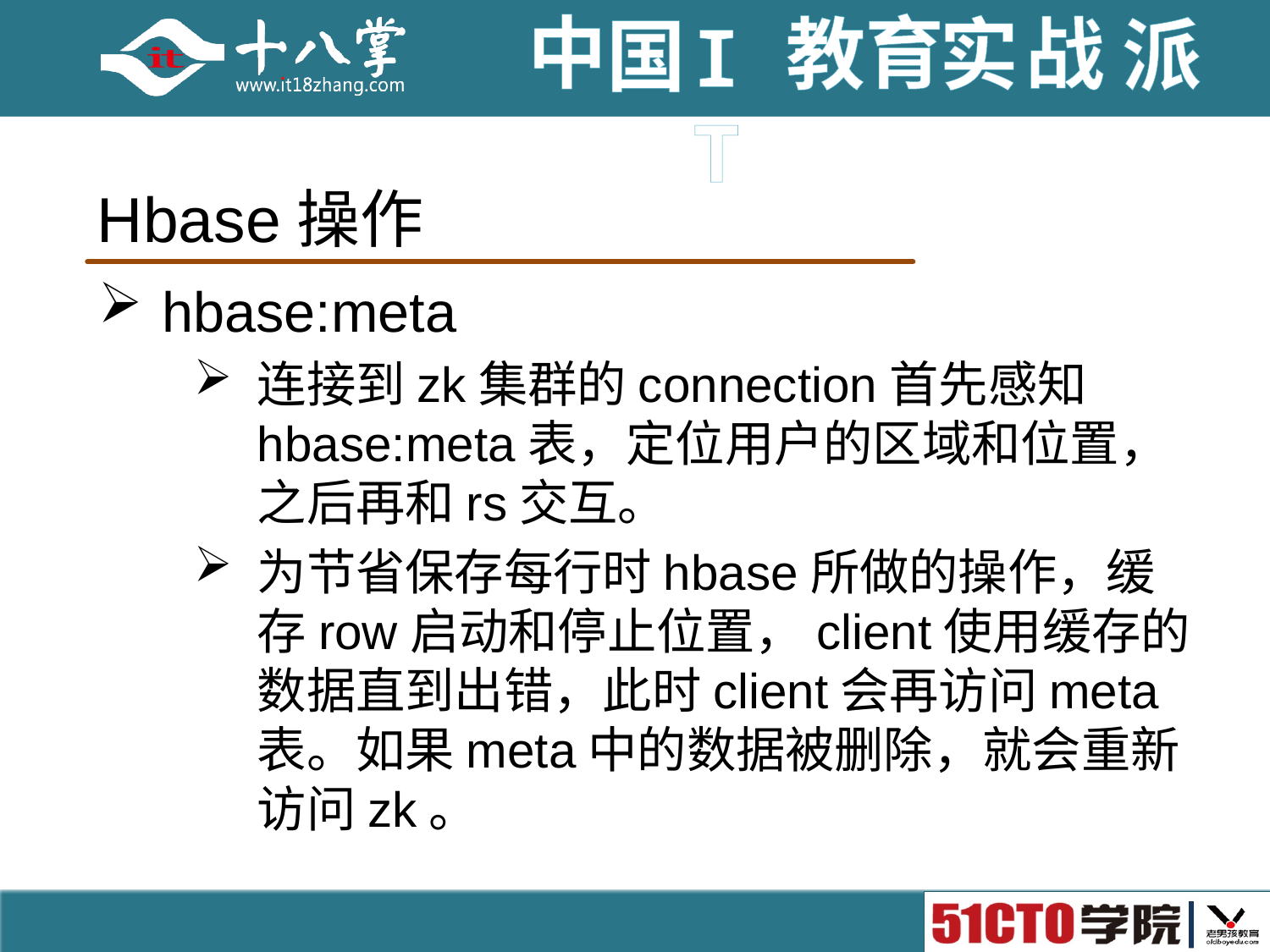

# Hbase操作
hbase:meta
连接到zk集群的connection首先感知hbase:meta表，定位用户的区域和位置，之后再和rs交互。
为节省保存每行时hbase所做的操作，缓存row启动和停止位置，client使用缓存的数据直到出错，此时client会再访问meta表。如果meta中的数据被删除，就会重新访问zk。